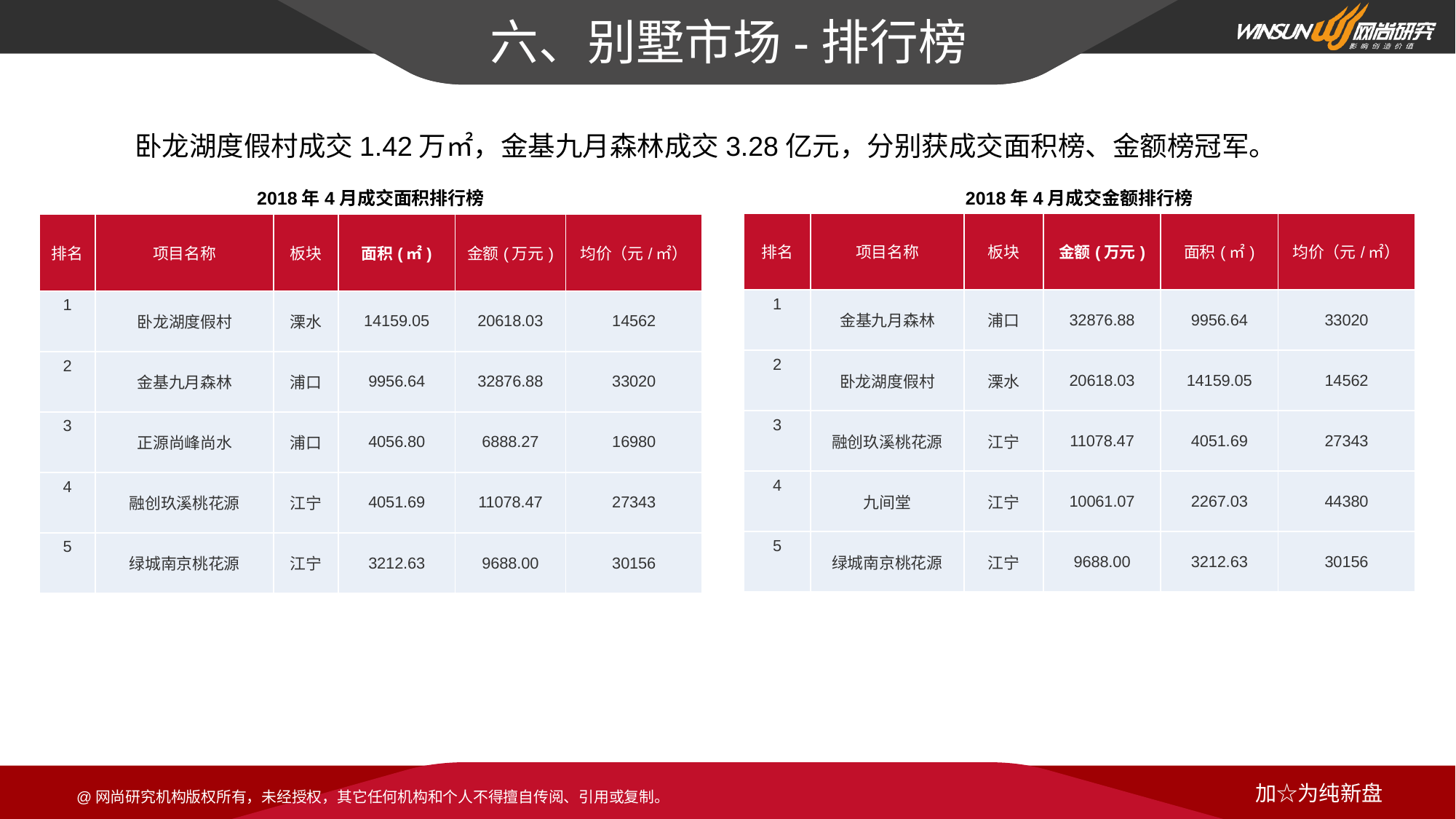

# 六、别墅市场-排行榜
卧龙湖度假村成交1.42万㎡，金基九月森林成交3.28亿元，分别获成交面积榜、金额榜冠军。
2018年4月成交面积排行榜
2018年4月成交金额排行榜
| 排名 | 项目名称 | 板块 | 金额(万元) | 面积(㎡) | 均价（元/㎡） |
| --- | --- | --- | --- | --- | --- |
| 1 | 金基九月森林 | 浦口 | 32876.88 | 9956.64 | 33020 |
| 2 | 卧龙湖度假村 | 溧水 | 20618.03 | 14159.05 | 14562 |
| 3 | 融创玖溪桃花源 | 江宁 | 11078.47 | 4051.69 | 27343 |
| 4 | 九间堂 | 江宁 | 10061.07 | 2267.03 | 44380 |
| 5 | 绿城南京桃花源 | 江宁 | 9688.00 | 3212.63 | 30156 |
| 排名 | 项目名称 | 板块 | 面积(㎡) | 金额(万元) | 均价（元/㎡） |
| --- | --- | --- | --- | --- | --- |
| 1 | 卧龙湖度假村 | 溧水 | 14159.05 | 20618.03 | 14562 |
| 2 | 金基九月森林 | 浦口 | 9956.64 | 32876.88 | 33020 |
| 3 | 正源尚峰尚水 | 浦口 | 4056.80 | 6888.27 | 16980 |
| 4 | 融创玖溪桃花源 | 江宁 | 4051.69 | 11078.47 | 27343 |
| 5 | 绿城南京桃花源 | 江宁 | 3212.63 | 9688.00 | 30156 |

加☆为纯新盘